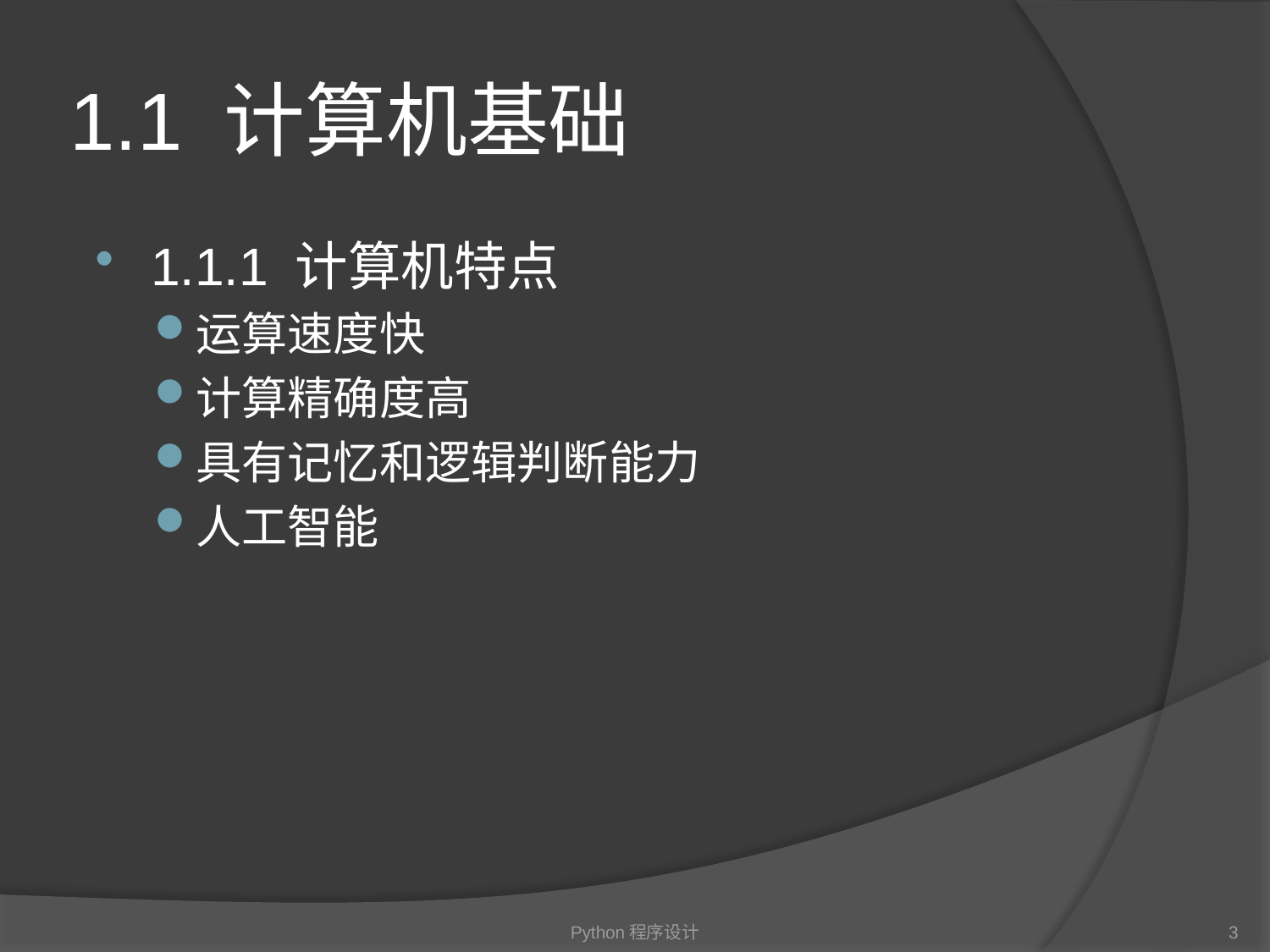

# 1.1 计算机基础
1.1.1 计算机特点
运算速度快
计算精确度高
具有记忆和逻辑判断能力
人工智能
Python程序设计
3